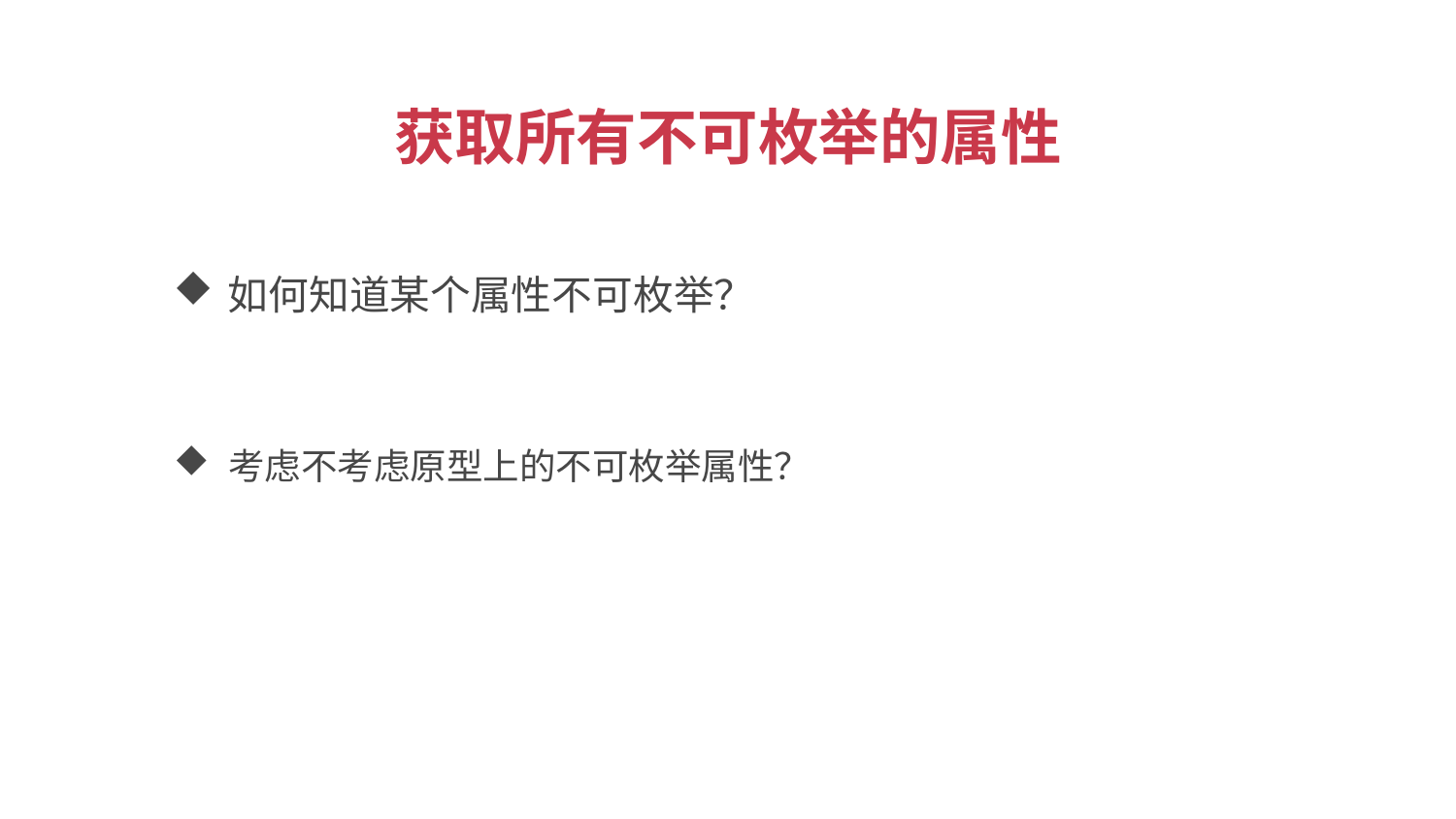

获取所有不可枚举的属性
如何知道某个属性不可枚举？
考虑不考虑原型上的不可枚举属性？